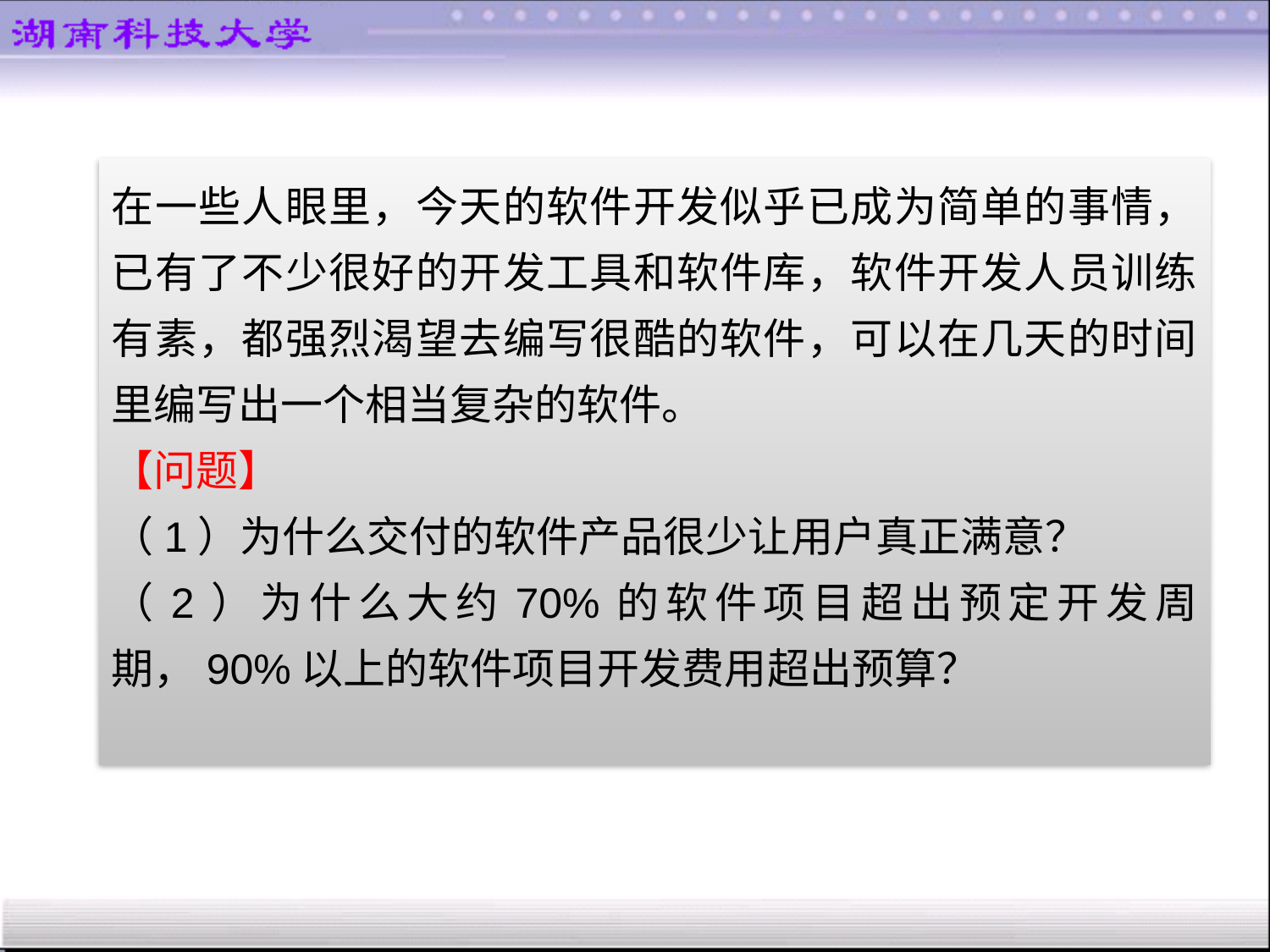

在一些人眼里，今天的软件开发似乎已成为简单的事情，已有了不少很好的开发工具和软件库，软件开发人员训练有素，都强烈渴望去编写很酷的软件，可以在几天的时间里编写出一个相当复杂的软件。
【问题】
（1）为什么交付的软件产品很少让用户真正满意？
（2）为什么大约70%的软件项目超出预定开发周期，90%以上的软件项目开发费用超出预算？